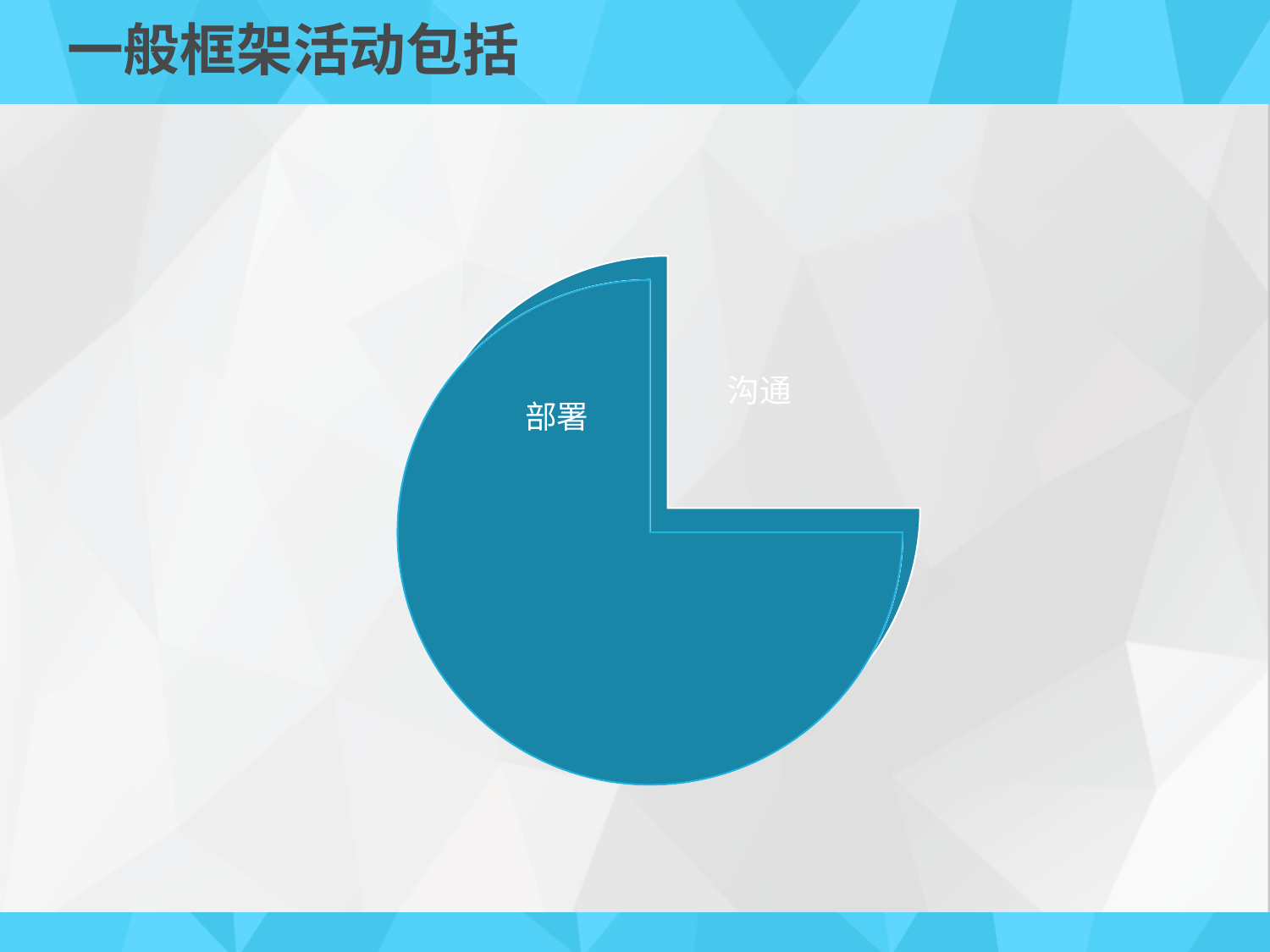

# 一般框架活动包括
沟通
构建
部署
策划
建模